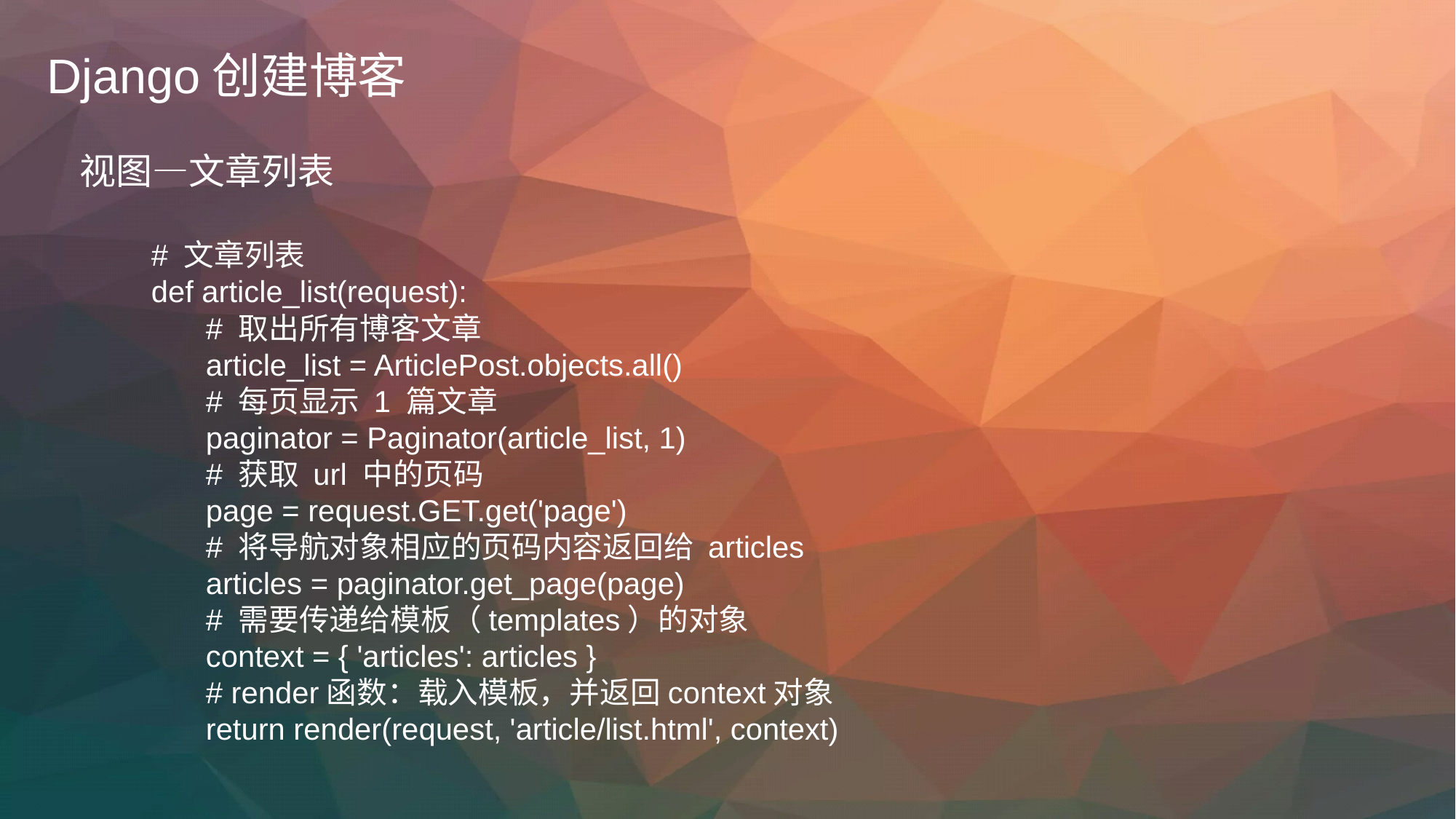

Django创建博客

视图—文章列表

# 文章列表
def article_list(request):
# 取出所有博客文章
article_list = ArticlePost.objects.all()
# 每页显示 1 篇文章
paginator = Paginator(article_list, 1)
# 获取 url 中的页码
page = request.GET.get('page')
# 将导航对象相应的页码内容返回给 articles
articles = paginator.get_page(page)
# 需要传递给模板（templates）的对象
context = { 'articles': articles }
# render函数：载入模板，并返回context对象
return render(request, 'article/list.html', context)